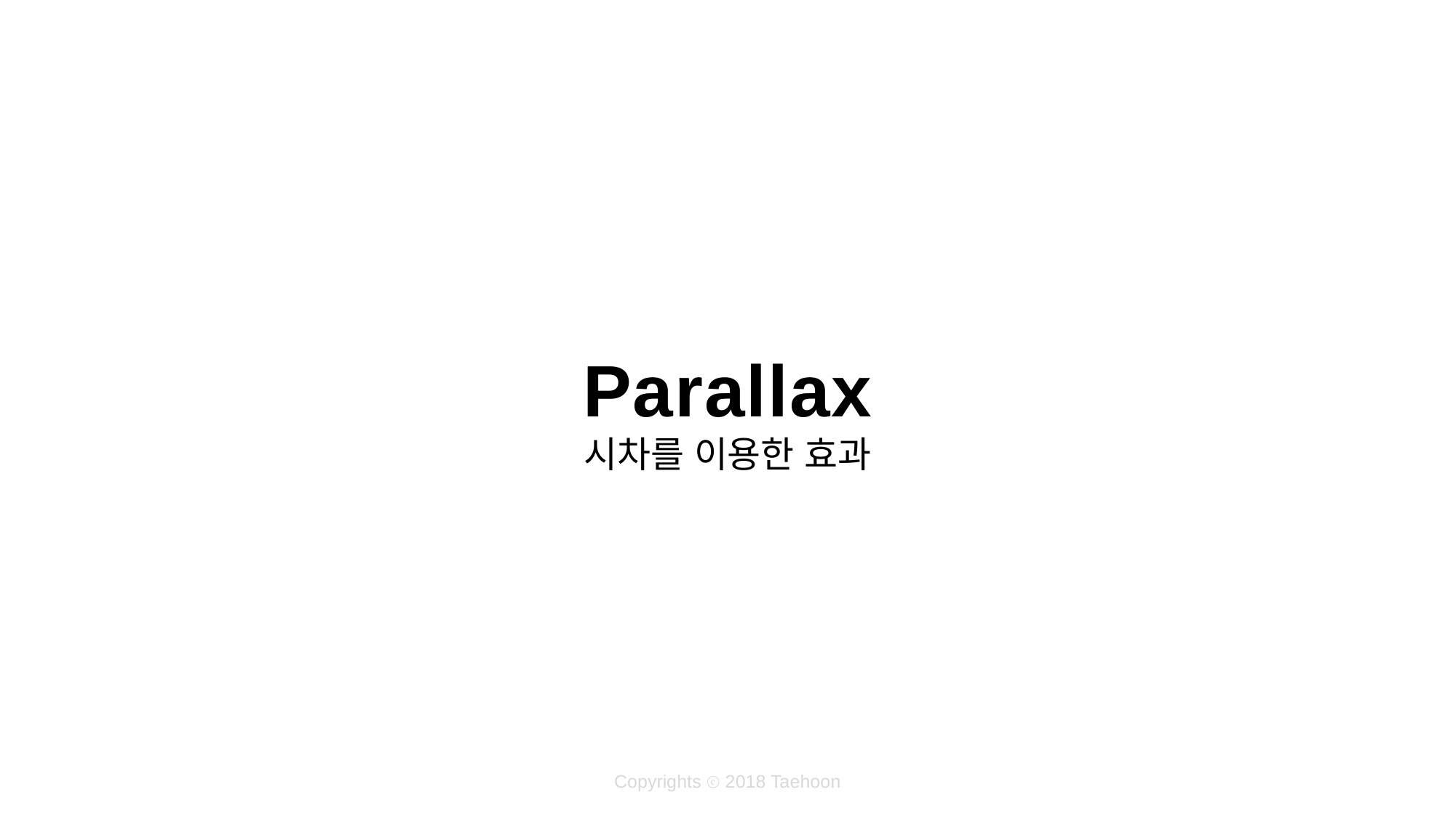

Parallax
시차를 이용한 효과
Copyrights ⓒ 2018 Taehoon